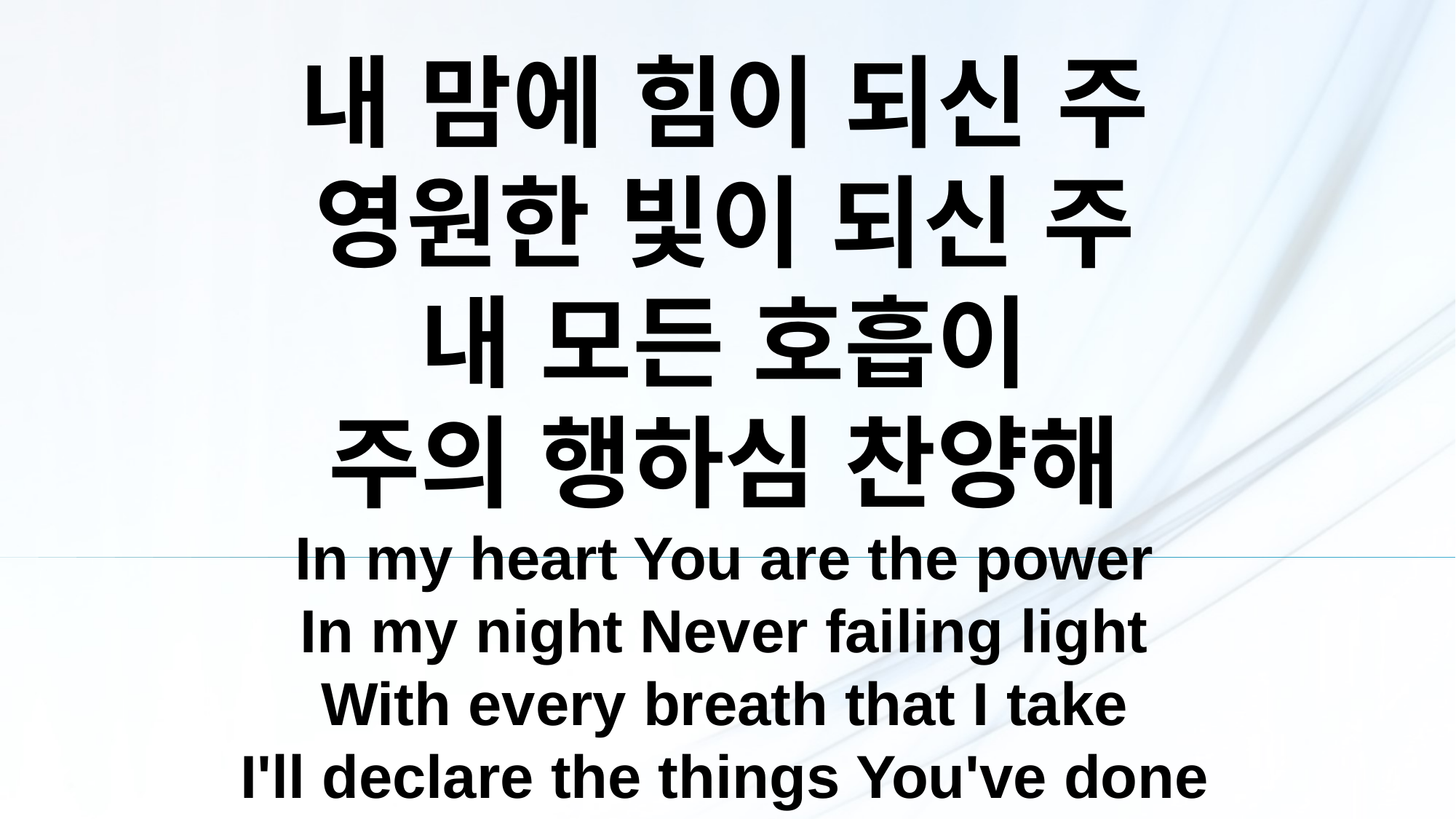

# 내 맘에 힘이 되신 주 영원한 빛이 되신 주 내 모든 호흡이 주의 행하심 찬양해 In my heart You are the power In my night Never failing light With every breath that I take I'll declare the things You've done